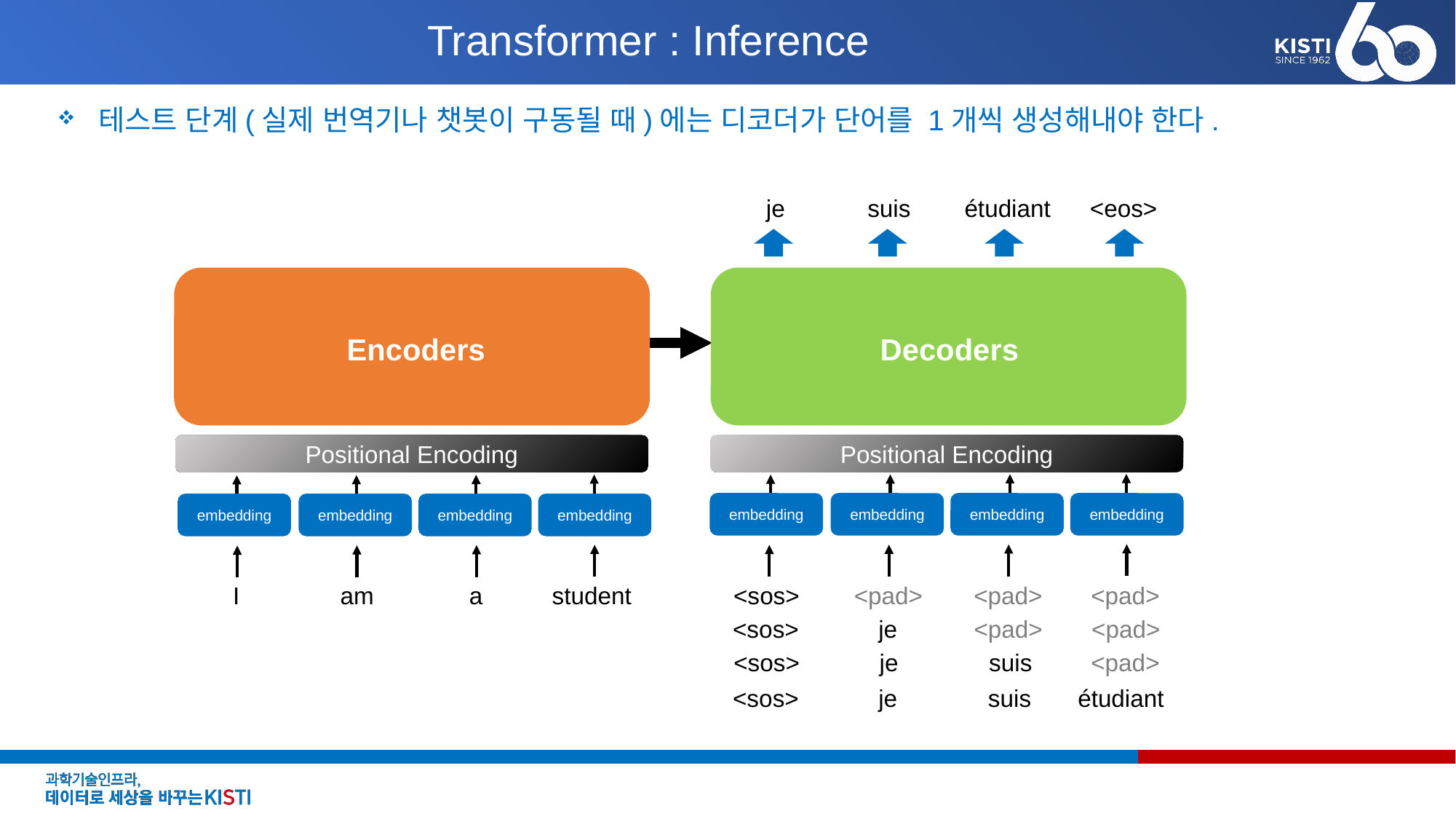

# Transformer : Inference
테스트 단계(실제 번역기나 챗봇이 구동될 때)에는 디코더가 단어를 1개씩 생성해내야 한다.
je
suis
étudiant
<eos>

Encoders
Decoders
Positional Encoding
Positional Encoding
embedding
embedding
embedding
embedding
embedding
embedding
embedding
embedding
<sos>
<pad>
<pad>
<pad>
I
am
a
student
<sos>
je
<pad>
<pad>
<sos>
je
suis
<pad>
<sos>
je
suis
étudiant